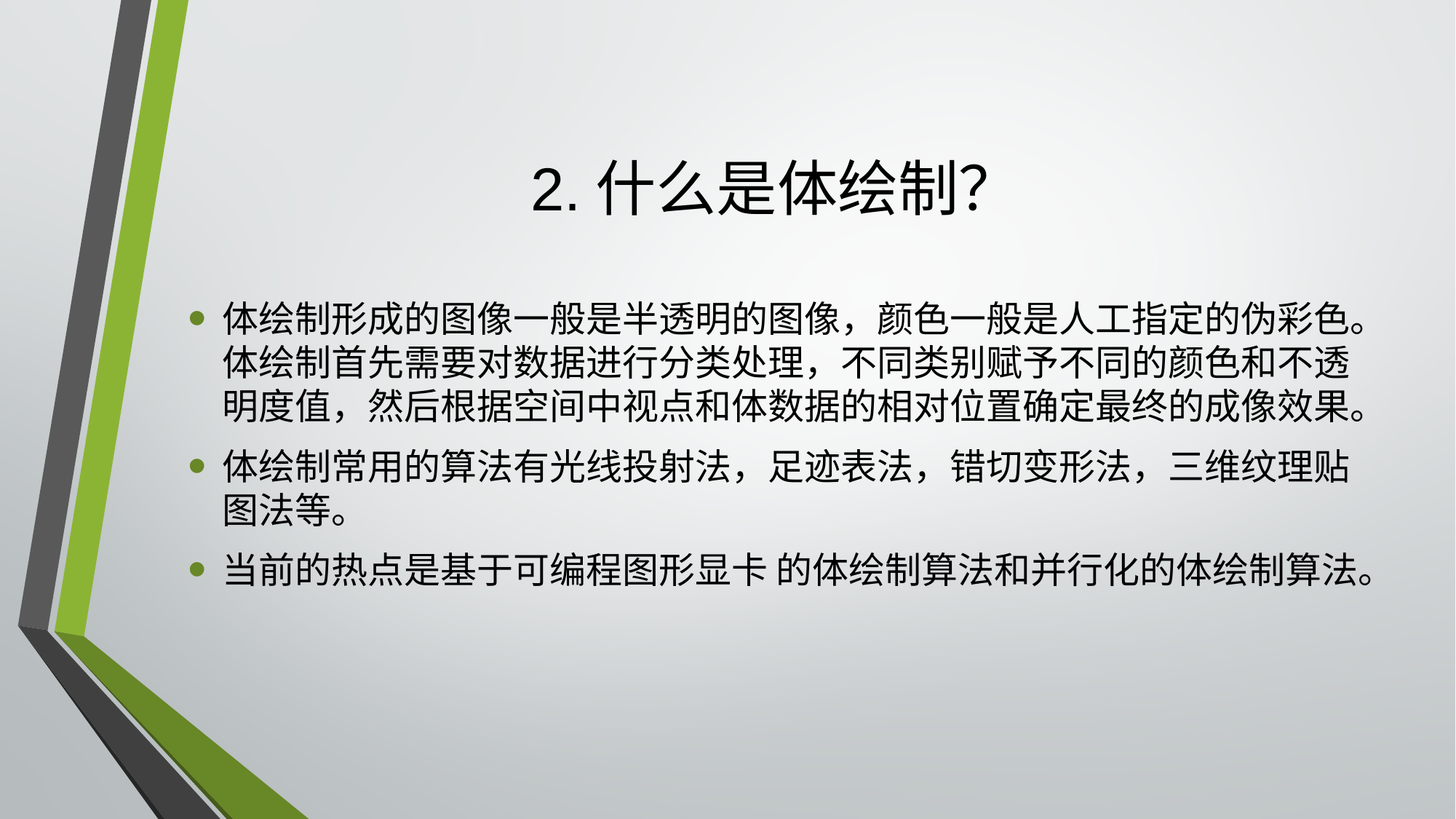

# 2.什么是体绘制？
体绘制形成的图像一般是半透明的图像，颜色一般是人工指定的伪彩色。体绘制首先需要对数据进行分类处理，不同类别赋予不同的颜色和不透明度值，然后根据空间中视点和体数据的相对位置确定最终的成像效果。
体绘制常用的算法有光线投射法，足迹表法，错切变形法，三维纹理贴图法等。
当前的热点是基于可编程图形显卡 的体绘制算法和并行化的体绘制算法。